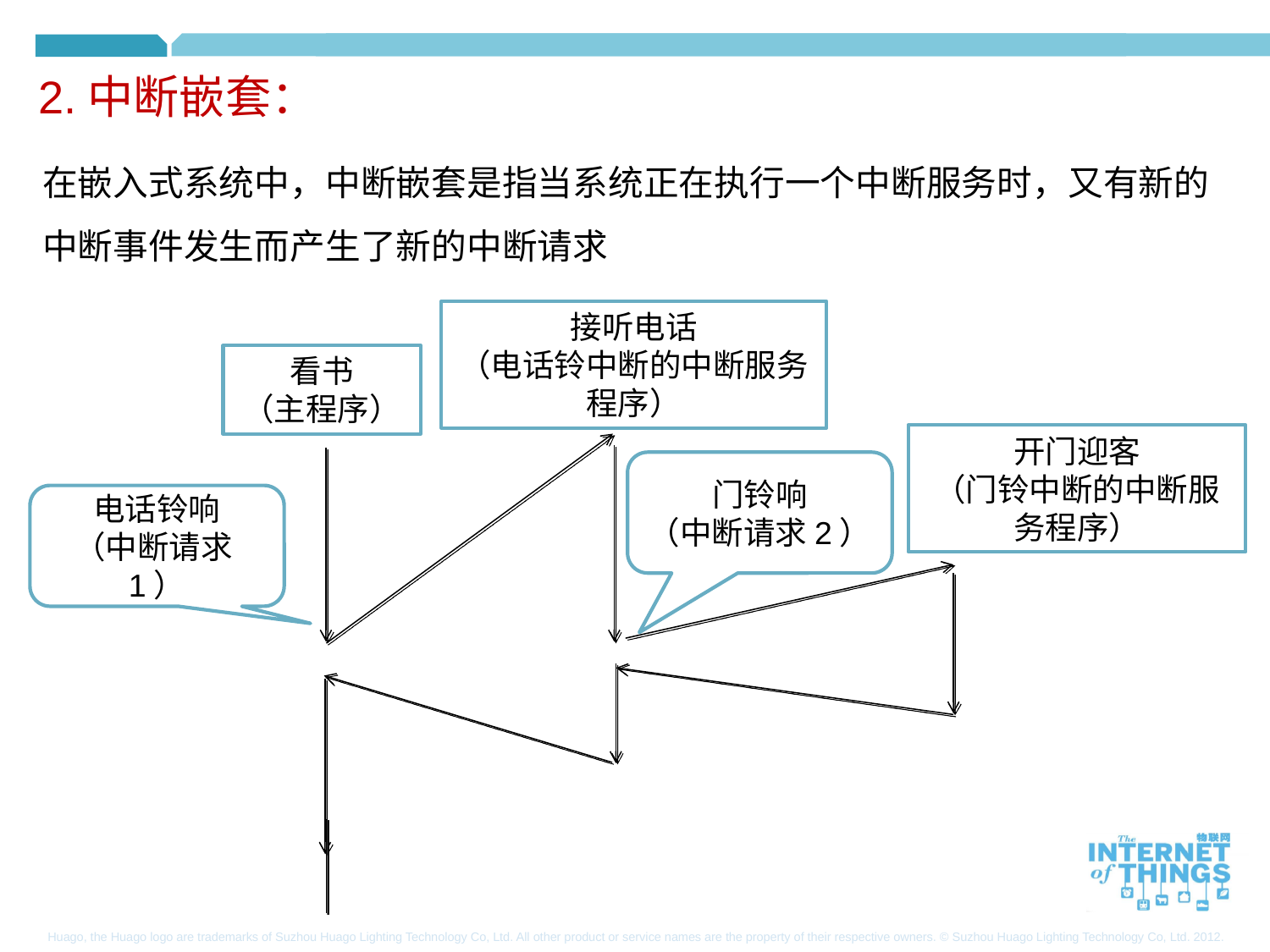

2.中断嵌套：
在嵌入式系统中，中断嵌套是指当系统正在执行一个中断服务时，又有新的中断事件发生而产生了新的中断请求
接听电话
（电话铃中断的中断服务程序）
看书
（主程序）
开门迎客
（门铃中断的中断服务程序）
门铃响
（中断请求2）
电话铃响
（中断请求1）